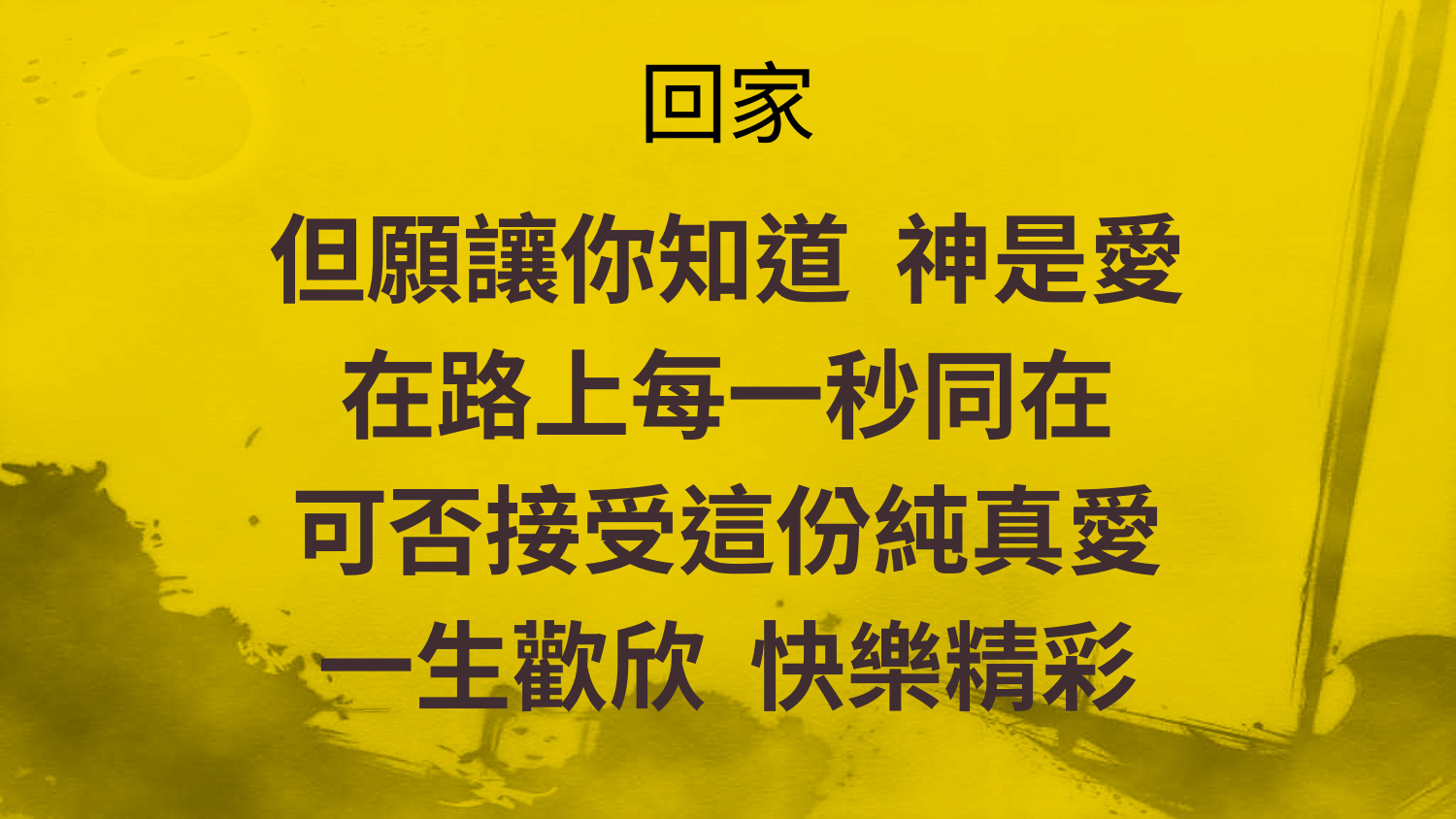

# 回家
但願讓你知道  神是愛
在路上每一秒同在
可否接受這份純真愛
一生歡欣  快樂精彩